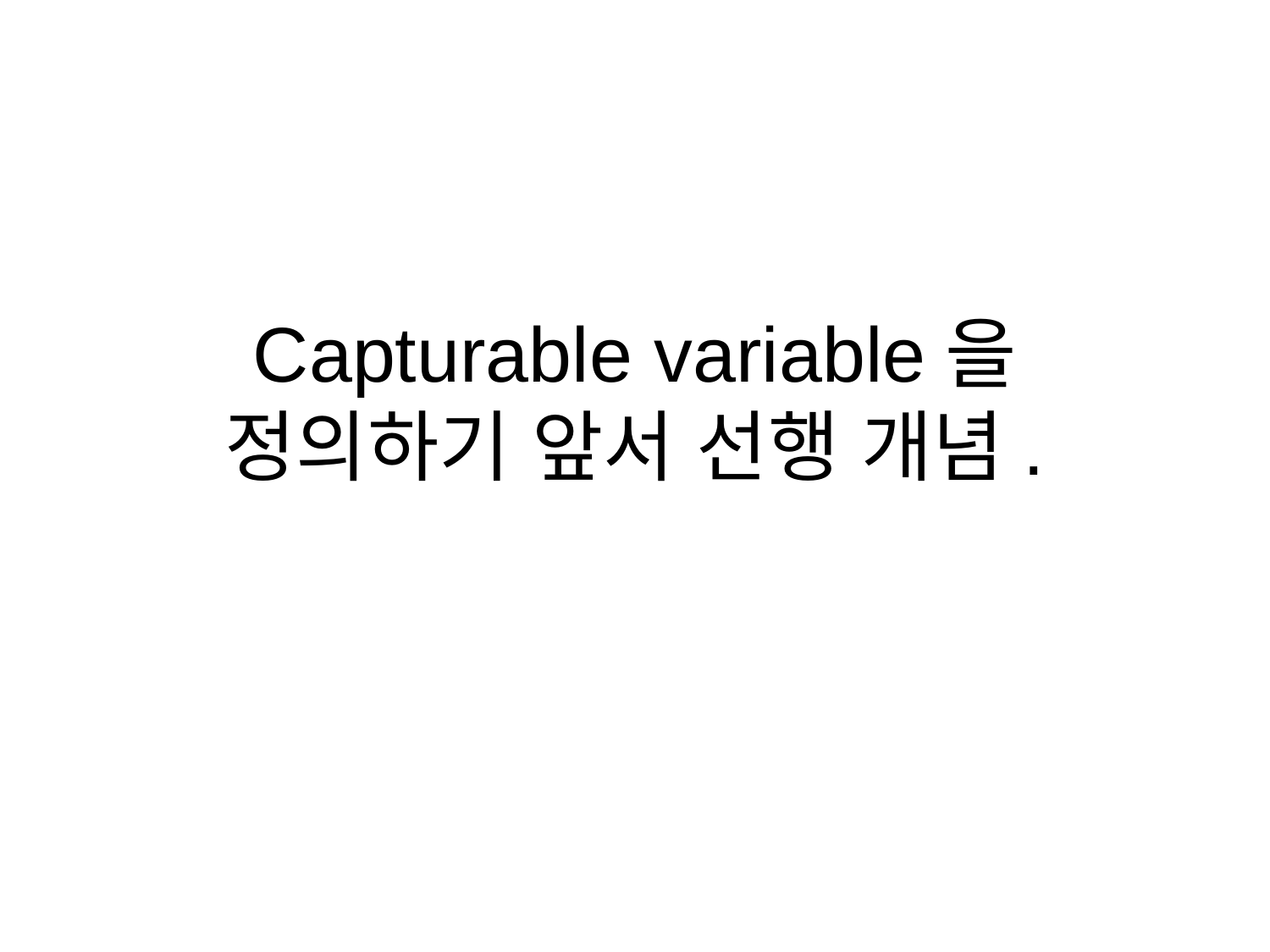

# Capturable variable을 정의하기 앞서 선행 개념.